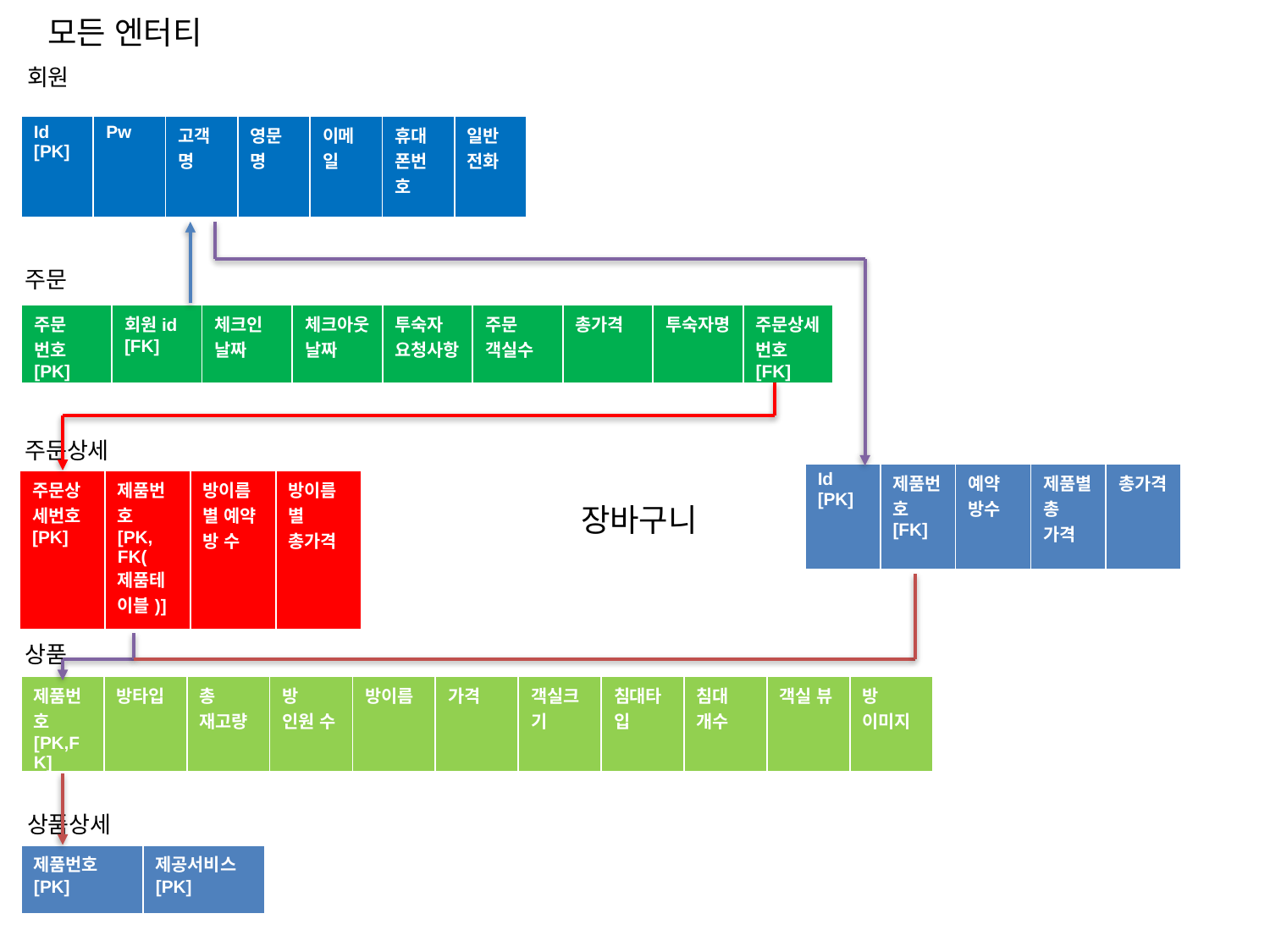

모든 엔터티
회원
| Id [PK] | Pw | 고객명 | 영문명 | 이메일 | 휴대폰번호 | 일반전화 |
| --- | --- | --- | --- | --- | --- | --- |
주문
| 주문 번호[PK] | 회원id [FK] | 체크인 날짜 | 체크아웃 날짜 | 투숙자 요청사항 | 주문 객실수 | 총가격 | 투숙자명 | 주문상세번호 [FK] |
| --- | --- | --- | --- | --- | --- | --- | --- | --- |
주문상세
| Id [PK] | 제품번호[FK] | 예약 방수 | 제품별 총 가격 | 총가격 |
| --- | --- | --- | --- | --- |
| 주문상세번호 [PK] | 제품번호 [PK, FK(제품테이블)] | 방이름별 예약 방 수 | 방이름 별 총가격 |
| --- | --- | --- | --- |
장바구니
상품
| 제품번호 [PK,FK] | 방타입 | 총 재고량 | 방 인원 수 | 방이름 | 가격 | 객실크기 | 침대타입 | 침대 개수 | 객실 뷰 | 방 이미지 |
| --- | --- | --- | --- | --- | --- | --- | --- | --- | --- | --- |
상품상세
| 제품번호 [PK] | 제공서비스 [PK] |
| --- | --- |